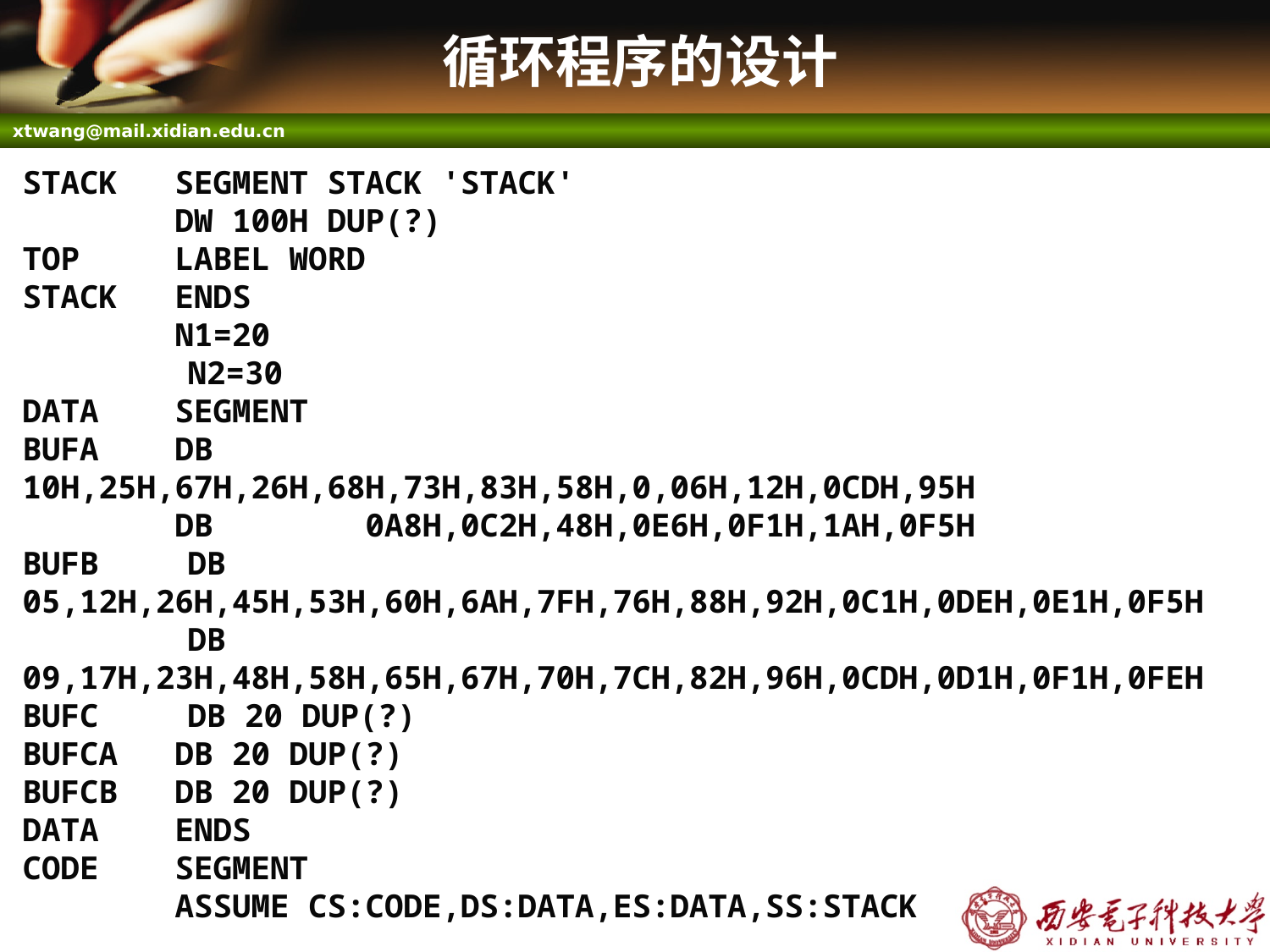

# 循环程序的设计
STACK   SEGMENT STACK 'STACK'
        DW 100H DUP(?)
TOP     LABEL WORD
STACK   ENDS
        N1=20
	  N2=30
DATA    SEGMENT
BUFA    DB        10H,25H,67H,26H,68H,73H,83H,58H,0,06H,12H,0CDH,95H
        DB        0A8H,0C2H,48H,0E6H,0F1H,1AH,0F5H
BUFB	  DB 05,12H,26H,45H,53H,60H,6AH,7FH,76H,88H,92H,0C1H,0DEH,0E1H,0F5H
	  DB 09,17H,23H,48H,58H,65H,67H,70H,7CH,82H,96H,0CDH,0D1H,0F1H,0FEH
BUFC	  DB 20 DUP(?)
BUFCA   DB 20 DUP(?)
BUFCB   DB 20 DUP(?)
DATA    ENDS
CODE    SEGMENT
        ASSUME CS:CODE,DS:DATA,ES:DATA,SS:STACK